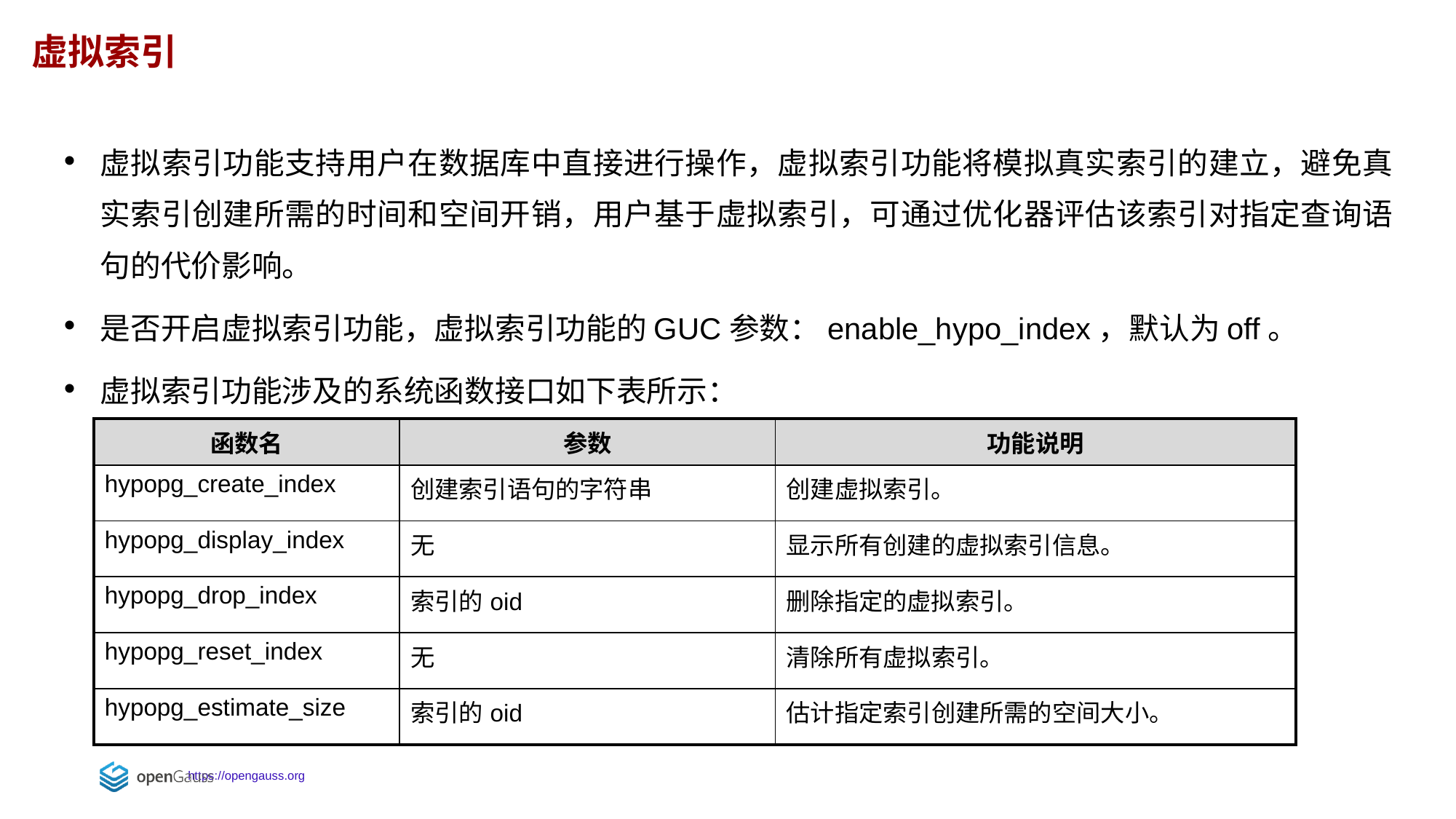

虚拟索引
虚拟索引功能支持用户在数据库中直接进行操作，虚拟索引功能将模拟真实索引的建立，避免真实索引创建所需的时间和空间开销，用户基于虚拟索引，可通过优化器评估该索引对指定查询语句的代价影响。
是否开启虚拟索引功能，虚拟索引功能的GUC参数：enable_hypo_index，默认为off。
虚拟索引功能涉及的系统函数接口如下表所示：

| 函数名 | 参数 | 功能说明 |
| --- | --- | --- |
| hypopg\_create\_index | 创建索引语句的字符串 | 创建虚拟索引。 |
| hypopg\_display\_index | 无 | 显示所有创建的虚拟索引信息。 |
| hypopg\_drop\_index | 索引的oid | 删除指定的虚拟索引。 |
| hypopg\_reset\_index | 无 | 清除所有虚拟索引。 |
| hypopg\_estimate\_size | 索引的oid | 估计指定索引创建所需的空间大小。 |